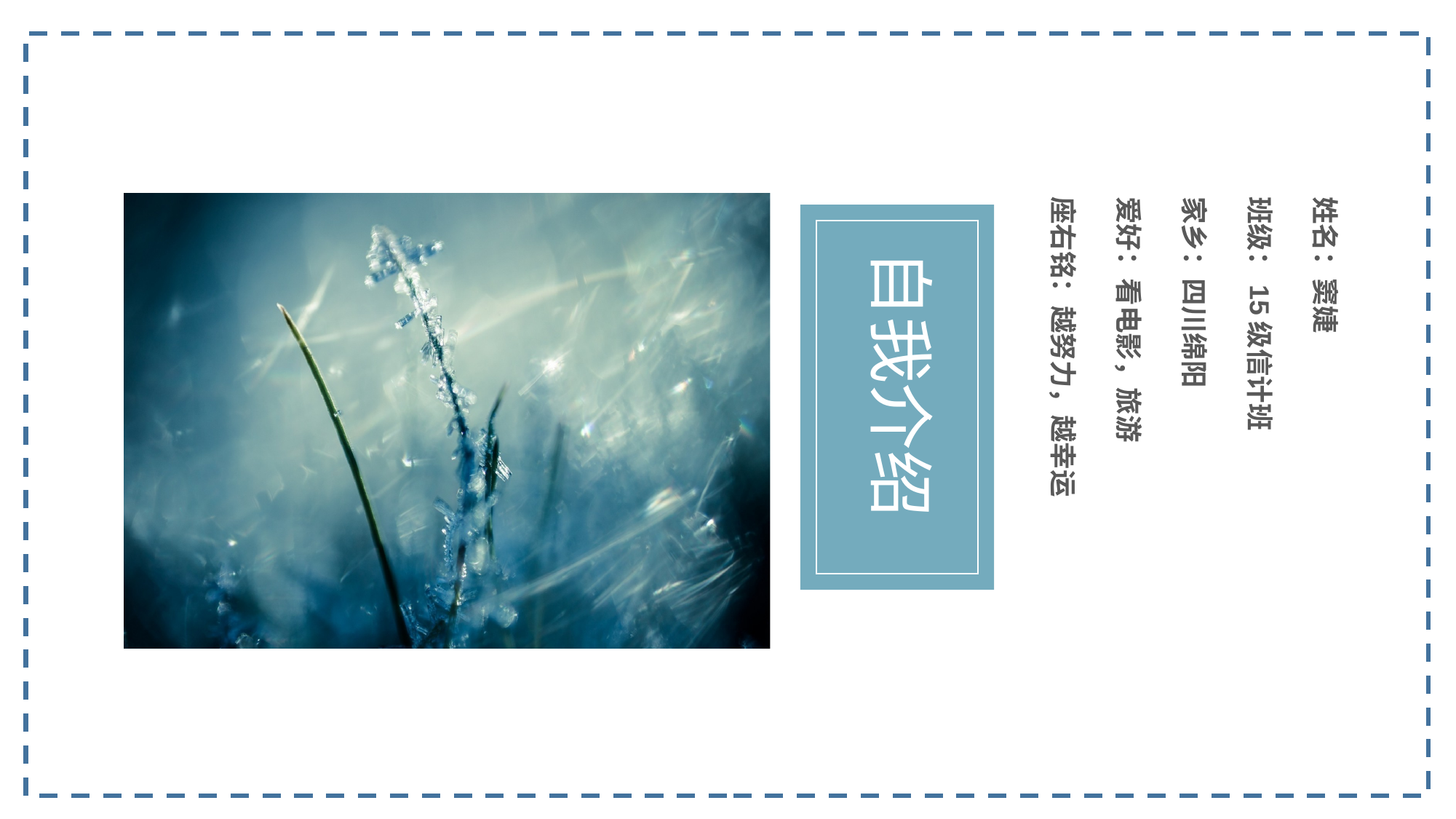

姓名：窦婕
班级：15级信计班
家乡：四川绵阳
爱好：看电影，旅游
座右铭：越努力，越幸运

自我介绍